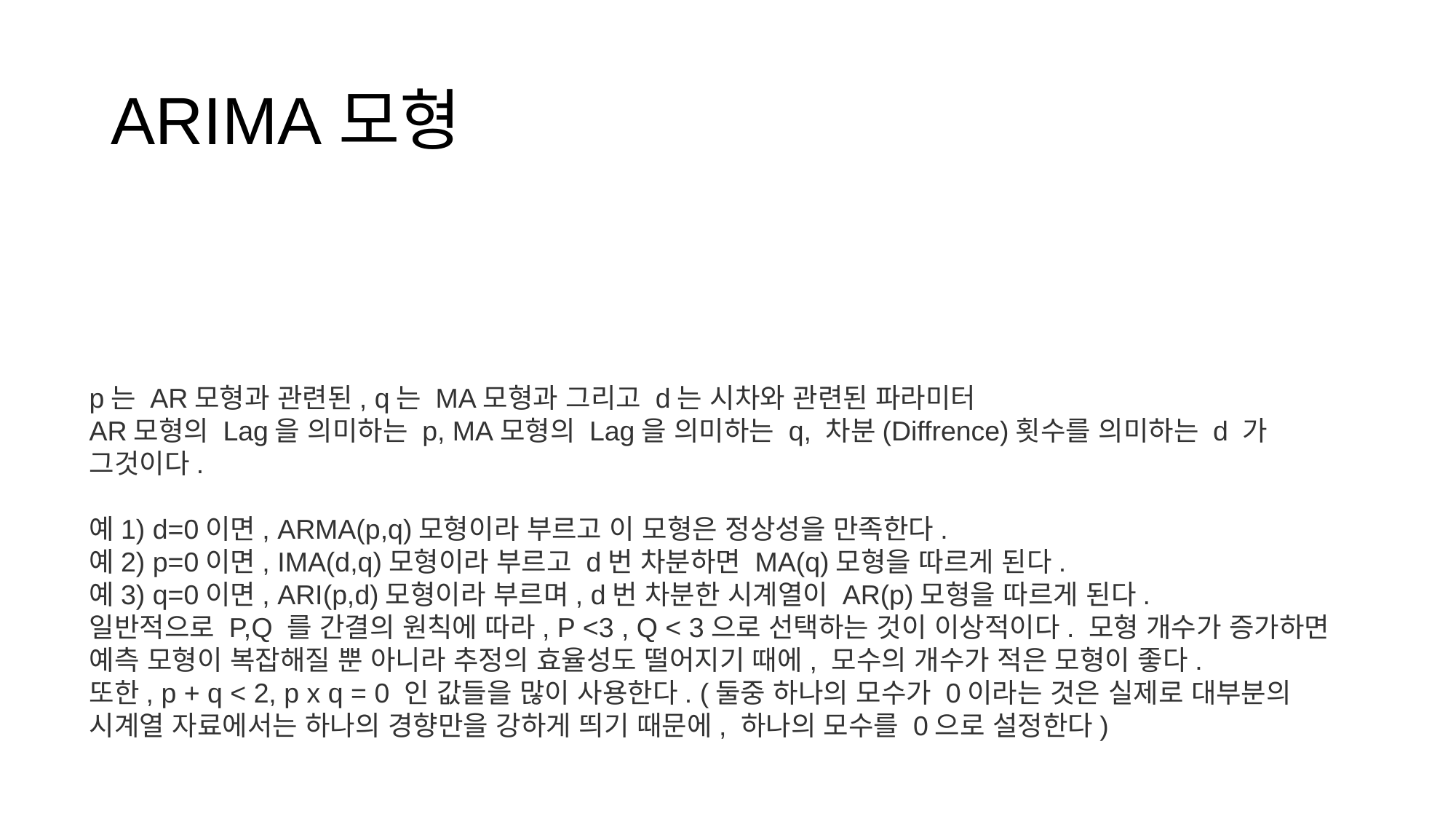

# ARIMA모형

p는 AR모형과 관련된, q는 MA모형과 그리고 d는 시차와 관련된 파라미터
AR모형의 Lag을 의미하는 p, MA모형의 Lag을 의미하는 q, 차분(Diffrence)횟수를 의미하는 d 가 그것이다.

예1) d=0이면, ARMA(p,q)모형이라 부르고 이 모형은 정상성을 만족한다.
예2) p=0이면, IMA(d,q)모형이라 부르고 d번 차분하면 MA(q)모형을 따르게 된다.
예3) q=0이면, ARI(p,d)모형이라 부르며, d번 차분한 시계열이 AR(p)모형을 따르게 된다.
일반적으로 P,Q 를 간결의 원칙에 따라, P <3 , Q < 3으로 선택하는 것이 이상적이다. 모형 개수가 증가하면 예측 모형이 복잡해질 뿐 아니라 추정의 효율성도 떨어지기 때에, 모수의 개수가 적은 모형이 좋다.
또한, p + q < 2, p x q = 0 인 값들을 많이 사용한다. (둘중 하나의 모수가 0이라는 것은 실제로 대부분의 시계열 자료에서는 하나의 경향만을 강하게 띄기 때문에, 하나의 모수를 0으로 설정한다)